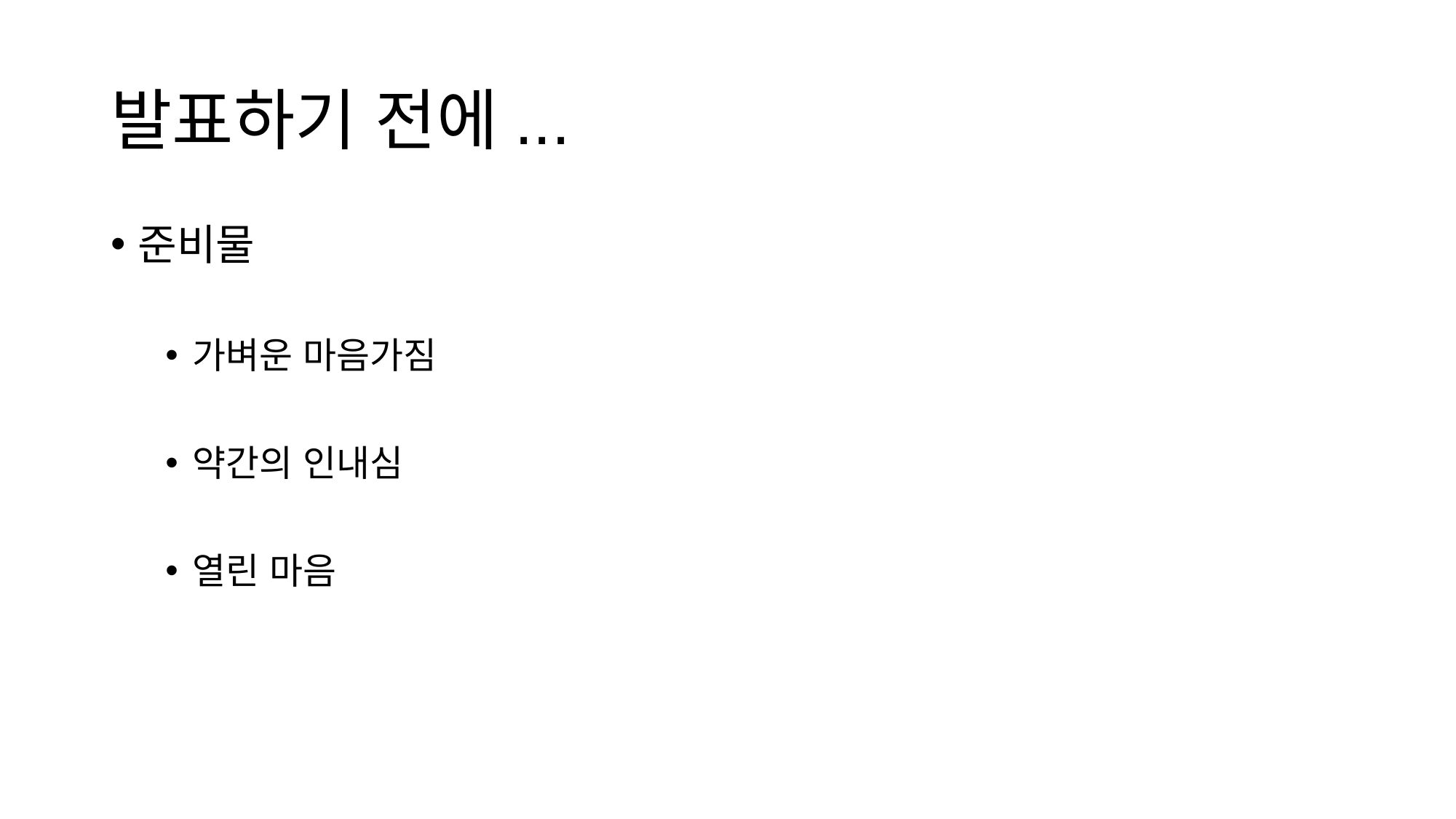

# 발표하기 전에...
준비물

가벼운 마음가짐

약간의 인내심

열린 마음